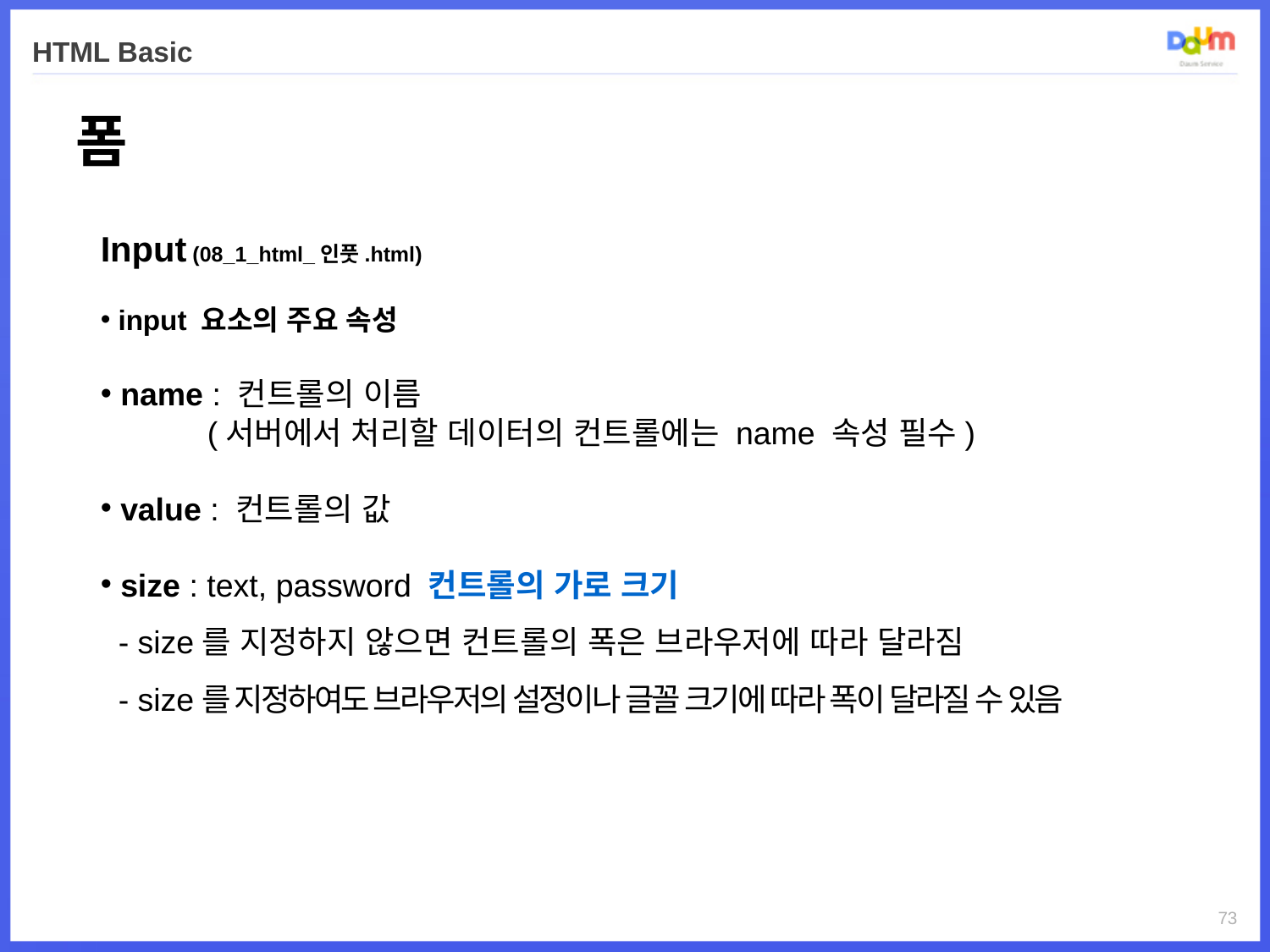

# HTML Basic
폼
Input (08_1_html_인풋.html)
 input 요소의 주요 속성
 name : 컨트롤의 이름
            (서버에서 처리할 데이터의 컨트롤에는 name 속성 필수)
 value : 컨트롤의 값
 size : text, password 컨트롤의 가로 크기
  - size를 지정하지 않으면 컨트롤의 폭은 브라우저에 따라 달라짐
  - size를 지정하여도 브라우저의 설정이나 글꼴 크기에 따라 폭이 달라질 수 있음
73